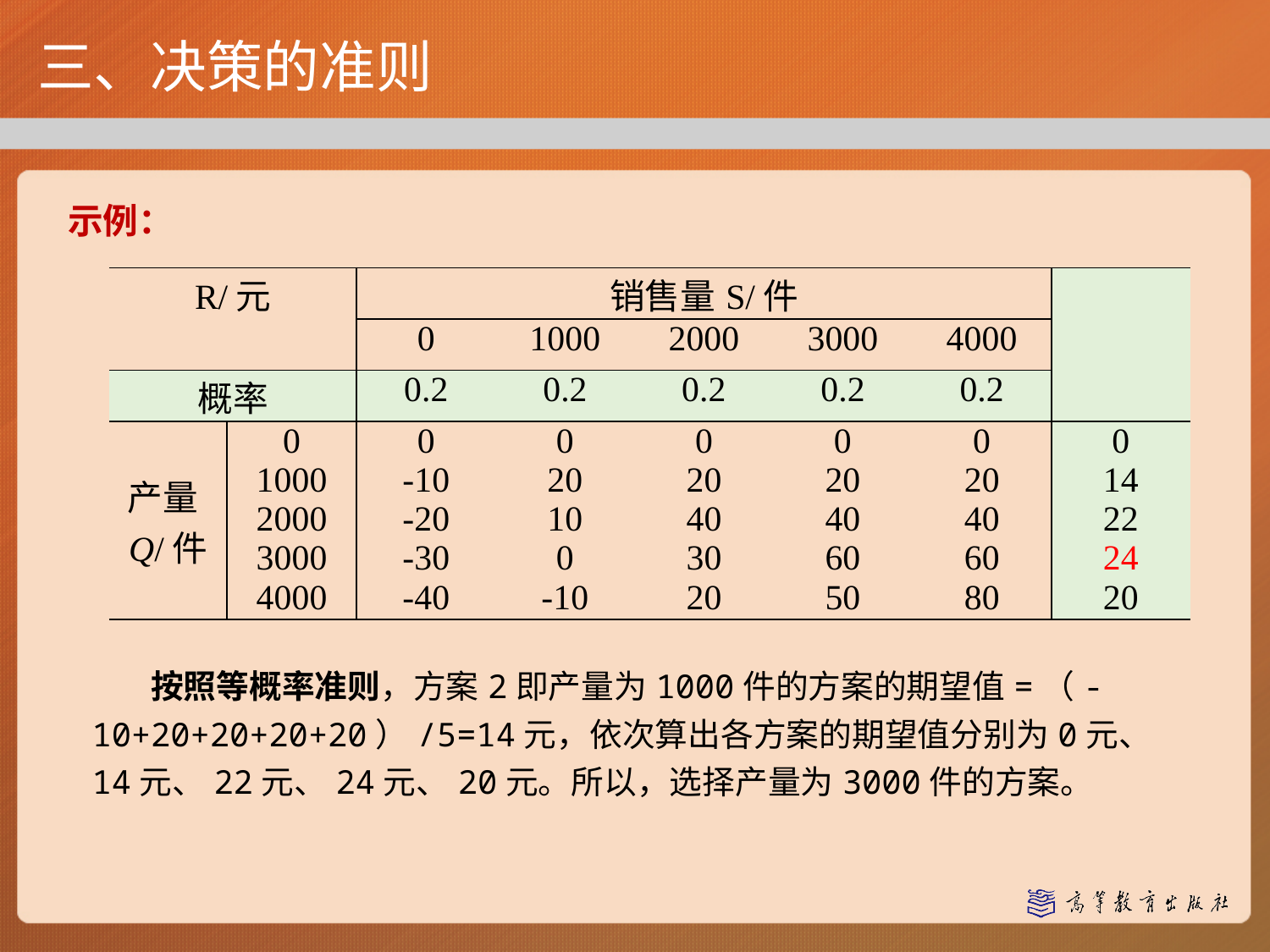

三、决策的准则
示例：
| R/元 |  | 销售量S/件 |  |  |  |  |  |
| --- | --- | --- | --- | --- | --- | --- | --- |
|  |  | 0 | 1000 | 2000 | 3000 | 4000 |  |
| 概率 |  | 0.2 | 0.2 | 0.2 | 0.2 | 0.2 |  |
| 产量Q/件 | 0 1000 2000 3000 4000 | 0 -10 -20 -30 -40 | 0 20 10 0 -10 | 0 20 40 30 20 | 0 20 40 60 50 | 0 20 40 60 80 | 0 14 22 24 20 |
按照等概率准则，方案2即产量为1000件的方案的期望值=（-10+20+20+20+20）/5=14元，依次算出各方案的期望值分别为0元、14元、22元、24元、20元。所以，选择产量为3000件的方案。